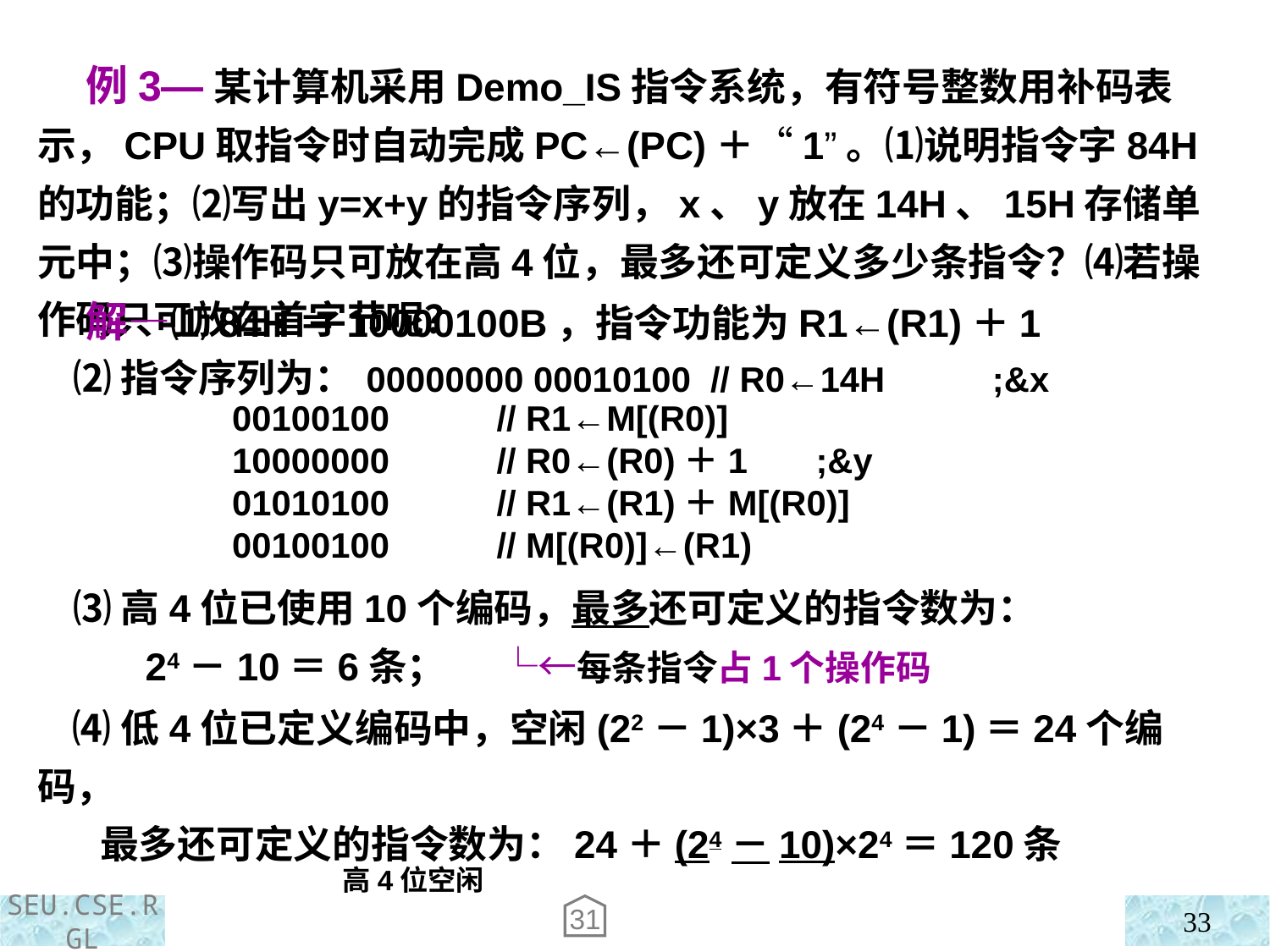

例3—某计算机采用Demo_IS指令系统，有符号整数用补码表示，CPU取指令时自动完成PC←(PC)＋“1”。⑴说明指令字84H的功能；⑵写出y=x+y的指令序列，x、y放在14H、15H存储单元中；⑶操作码只可放在高4位，最多还可定义多少条指令？⑷若操作码只可放在首字节呢？
    解—⑴84H＝10000100B，指令功能为R1←(R1)＋1
    ⑵指令序列为：00000000 00010100  // R0←14H           ;&x
                    00100100           // R1←M[(R0)]
                    10000000           // R0←(R0)＋1       ;&y
                    01010100           // R1←(R1)＋M[(R0)]
                    00100100           // M[(R0)]←(R1)
    ⑶高4位已使用10个编码，最多还可定义的指令数为：
          24－10＝6条；      └←每条指令占1个操作码
    ⑷低4位已定义编码中，空闲(22－1)×3＋(24－1)＝24个编码，
      最多还可定义的指令数为：24＋(24－10)×24＝120条
                                               高4位空闲
31
33